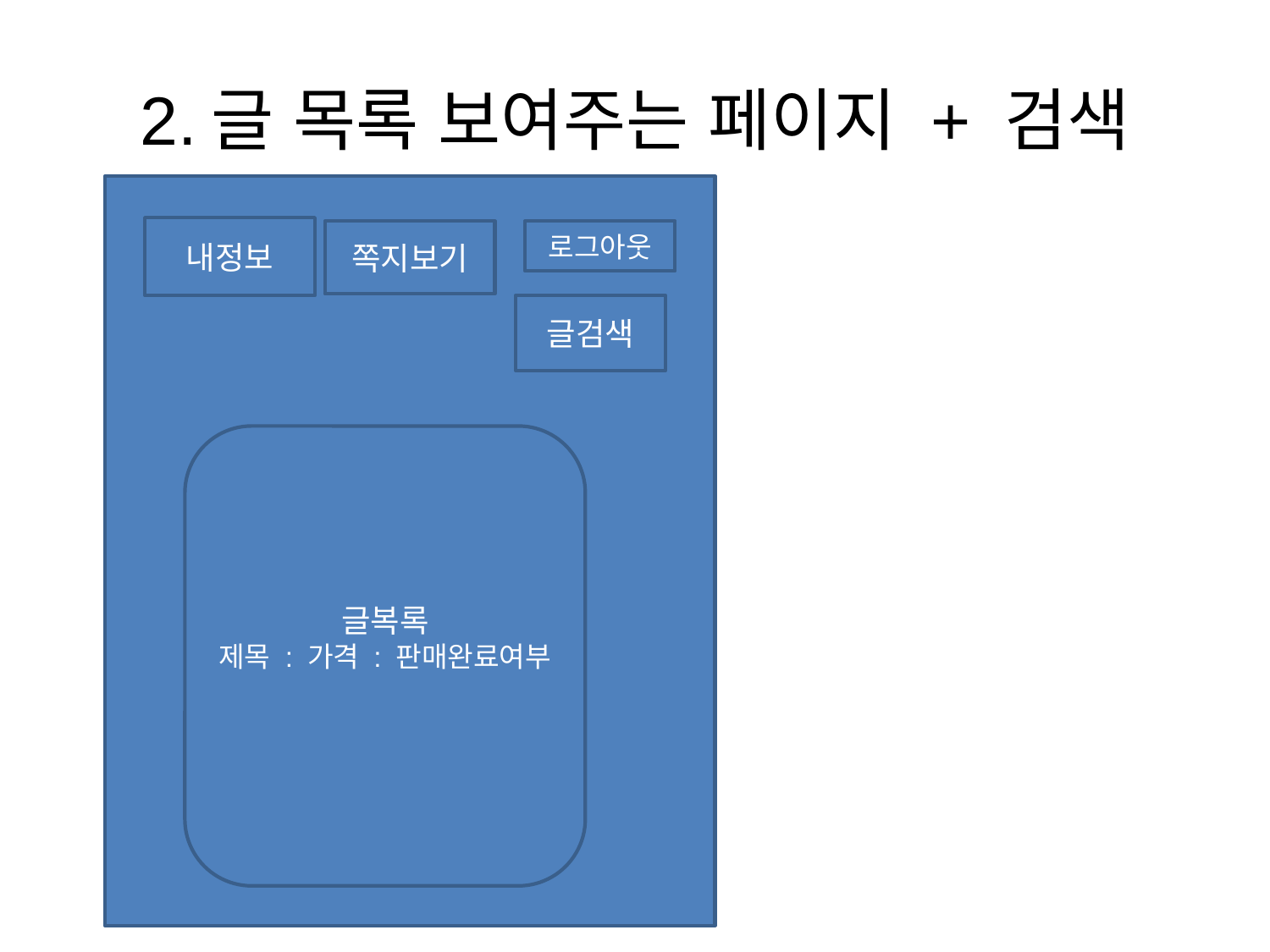

# 2.글 목록 보여주는 페이지 + 검색

내정보
쪽지보기
로그아웃

글검색
글복록
제목 : 가격 : 판매완료여부